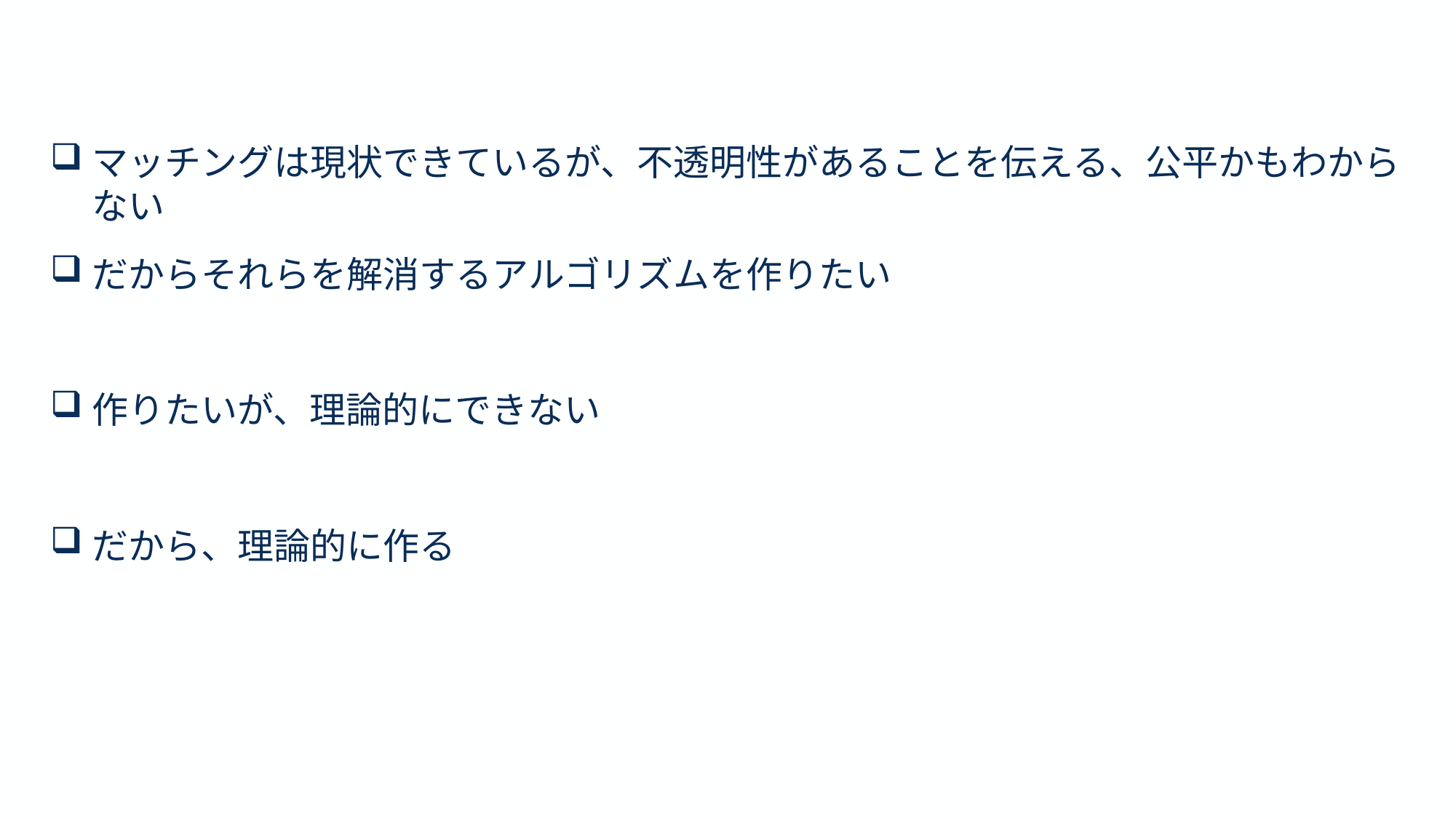

#
11
マッチングは現状できているが、不透明性があることを伝える、公平かもわからない
だからそれらを解消するアルゴリズムを作りたい

作りたいが、理論的にできない

だから、理論的に作る